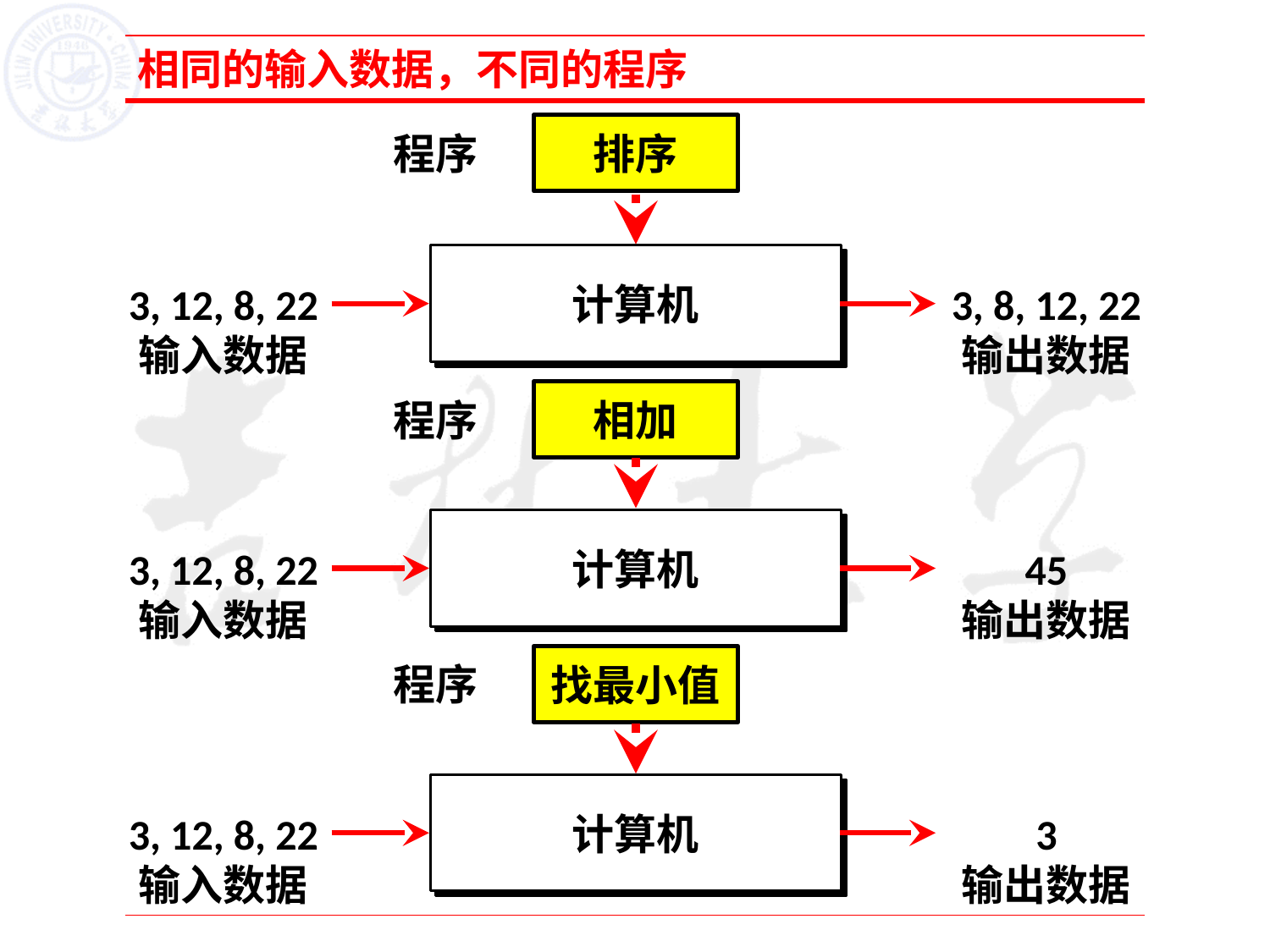

相同的输入数据，不同的程序
排序

3, 12, 8, 22
输入数据

3, 8, 12, 22
输出数据
计算机

程序
相加

3, 12, 8, 22
输入数据

45
输出数据
计算机

程序
找最小值

3, 12, 8, 22
输入数据

3
输出数据
计算机

程序